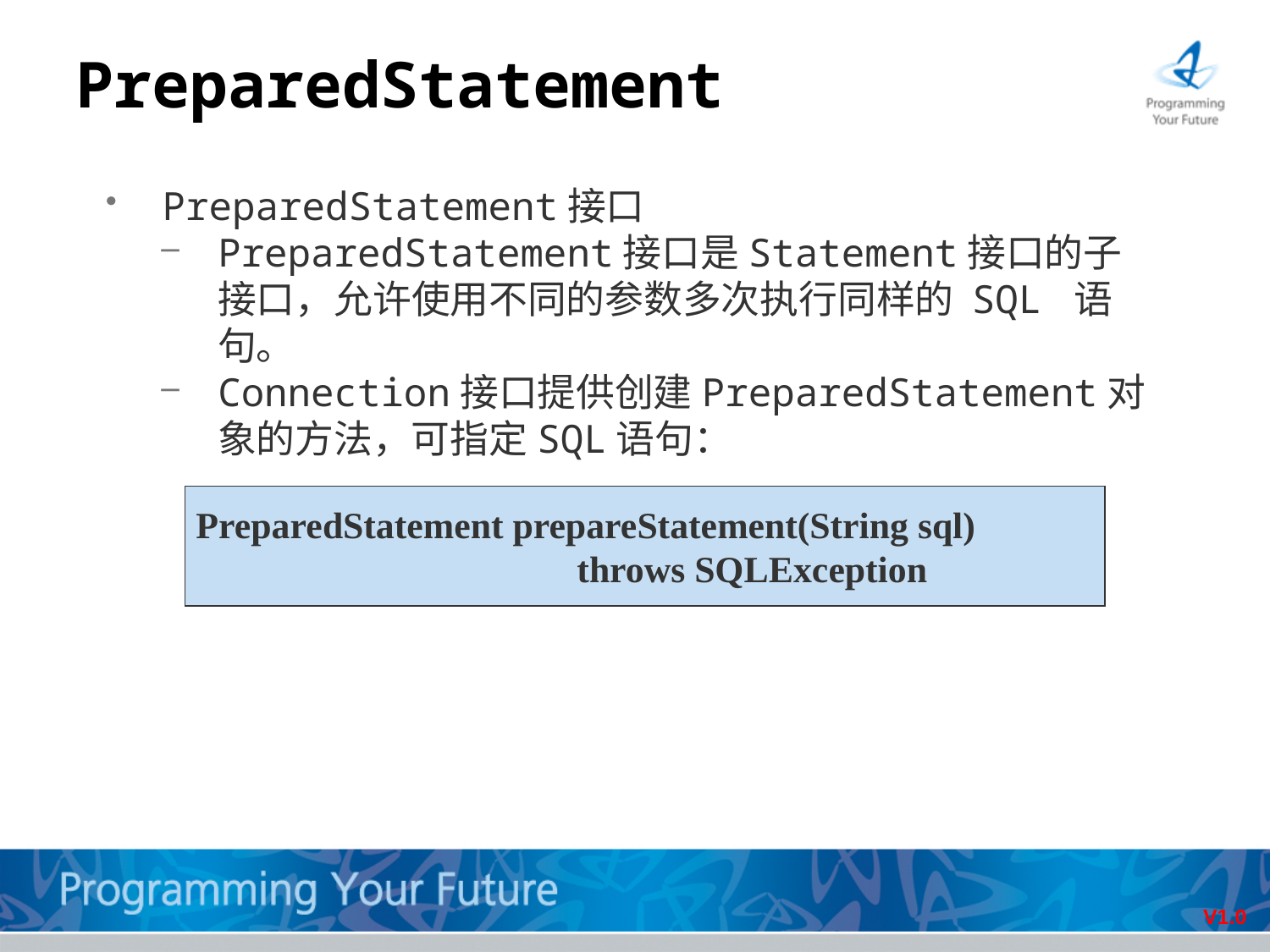

# PreparedStatement
PreparedStatement接口
PreparedStatement接口是Statement接口的子接口，允许使用不同的参数多次执行同样的 SQL 语句。
Connection接口提供创建PreparedStatement对象的方法，可指定SQL语句：
PreparedStatement prepareStatement(String sql)
			throws SQLException